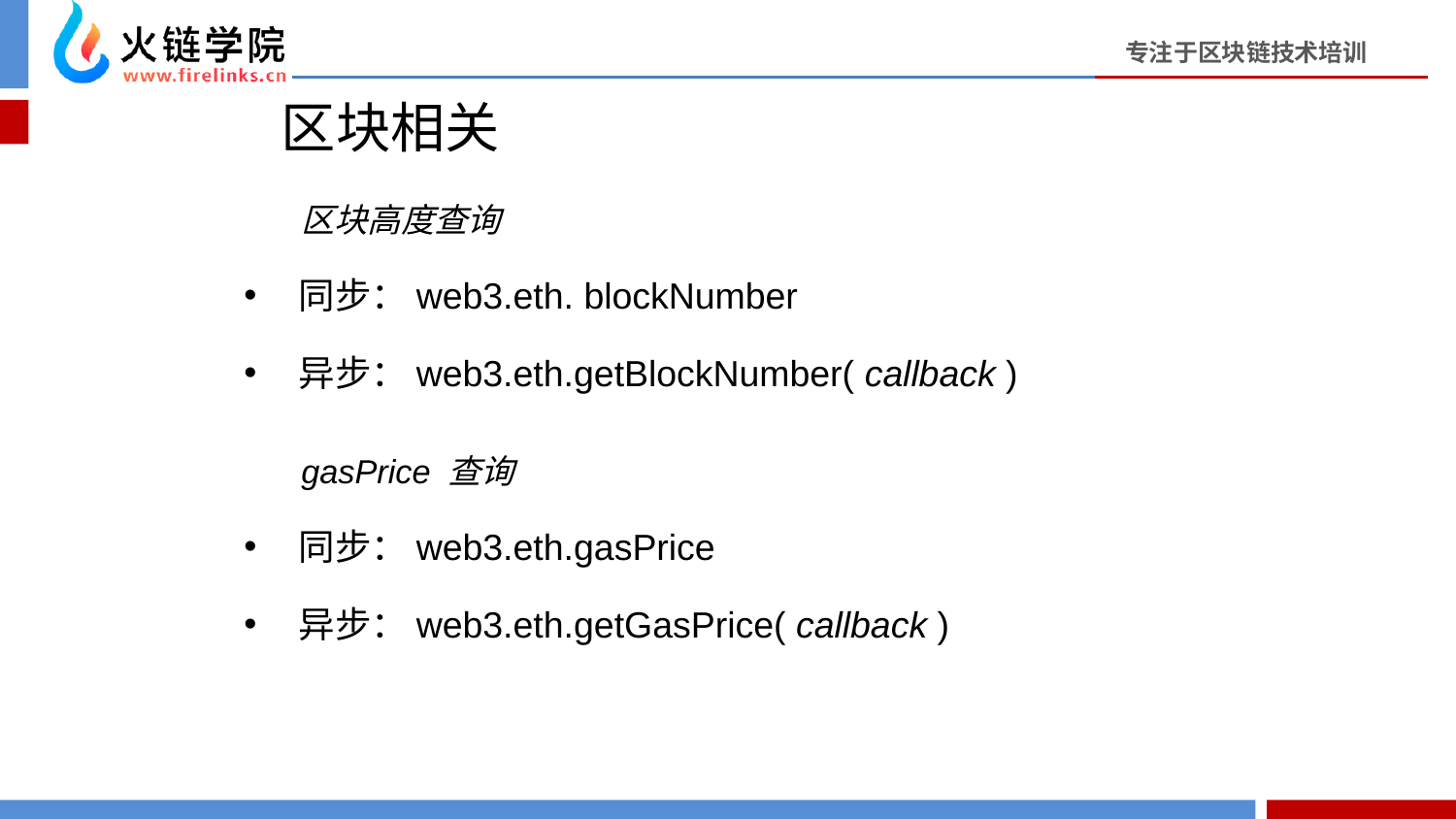

# 区块相关
区块高度查询
同步：web3.eth. blockNumber
异步：web3.eth.getBlockNumber( callback )
gasPrice 查询
同步：web3.eth.gasPrice
异步：web3.eth.getGasPrice( callback )